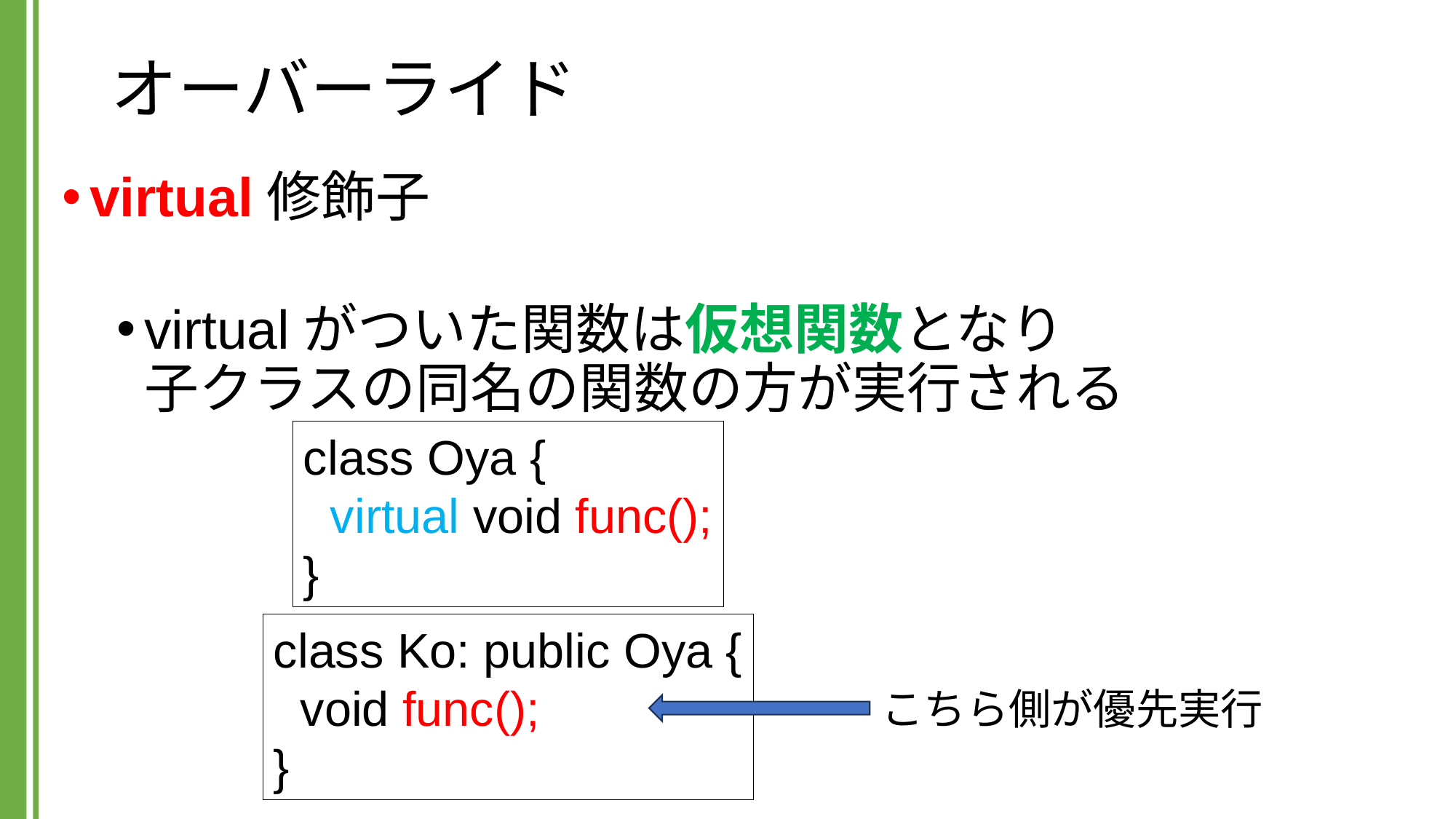

# オーバーライド
virtual修飾子
virtualがついた関数は仮想関数となり
子クラスの同名の関数の方が実行される
class Oya {
  virtual void func();
}
class Ko: public Oya {
  void func();
}
こちら側が優先実行